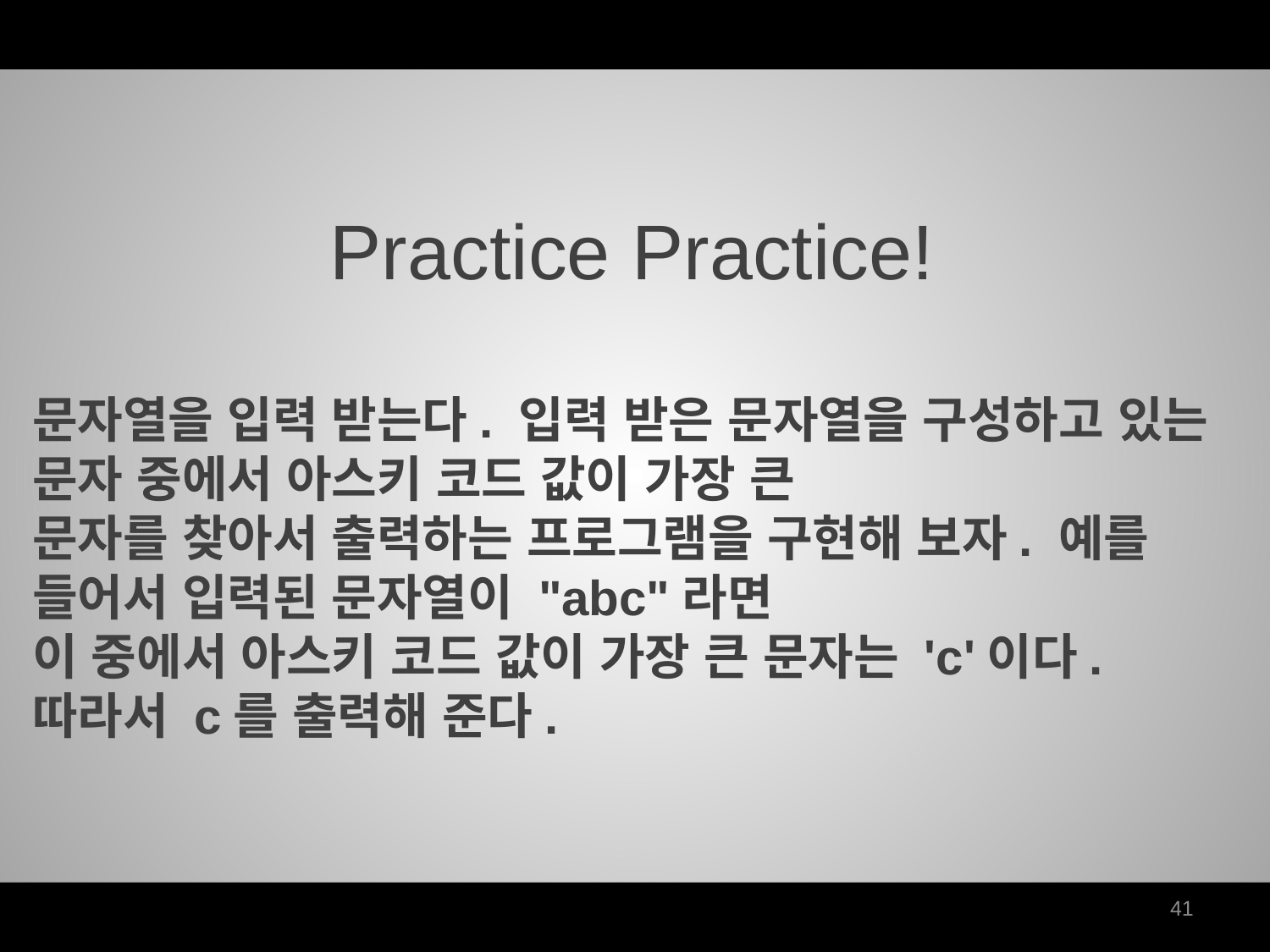

Practice Practice!

문자열을 입력 받는다. 입력 받은 문자열을 구성하고 있는 문자 중에서 아스키 코드 값이 가장 큰
문자를 찾아서 출력하는 프로그램을 구현해 보자. 예를 들어서 입력된 문자열이 "abc"라면
이 중에서 아스키 코드 값이 가장 큰 문자는 'c'이다. 따라서 c를 출력해 준다.
41